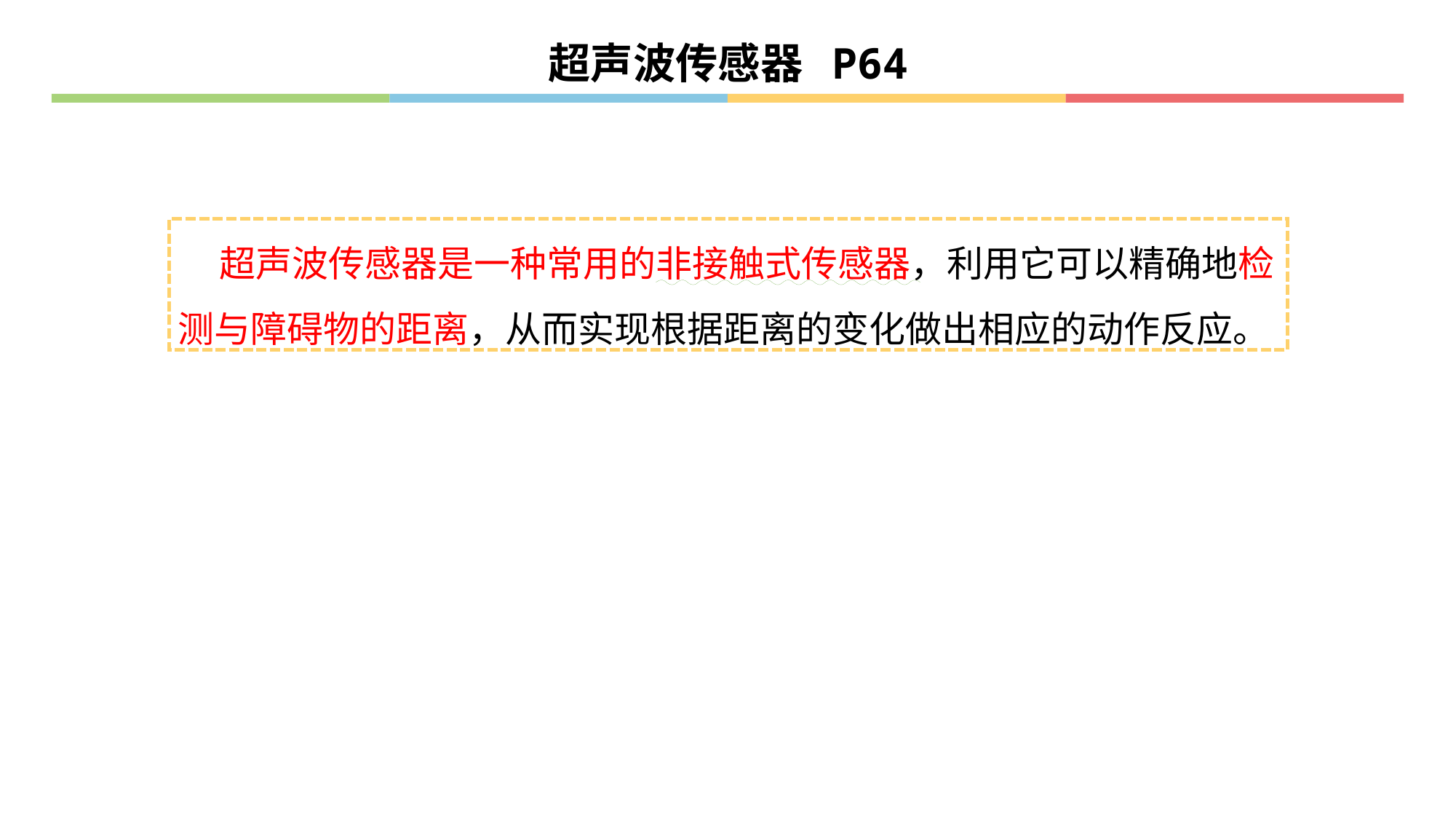

超声波传感器  P64
    超声波传感器是一种常用的非接触式传感器，利用它可以精确地检测与障碍物的距离，从而实现根据距离的变化做出相应的动作反应。